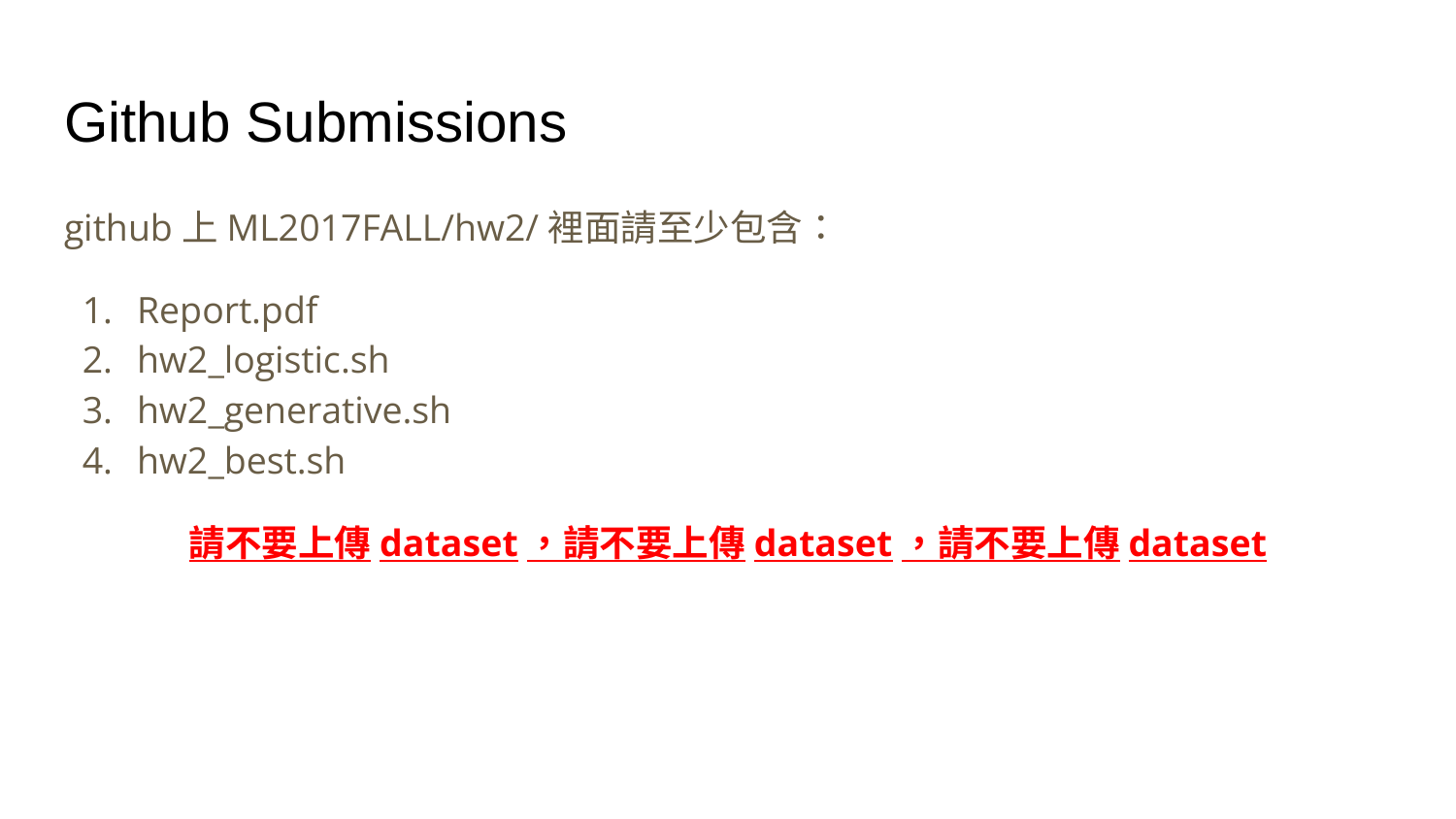

# Github Submissions
github上ML2017FALL/hw2/裡面請至少包含：
Report.pdf
hw2_logistic.sh
hw2_generative.sh
hw2_best.sh
請不要上傳dataset，請不要上傳dataset，請不要上傳dataset